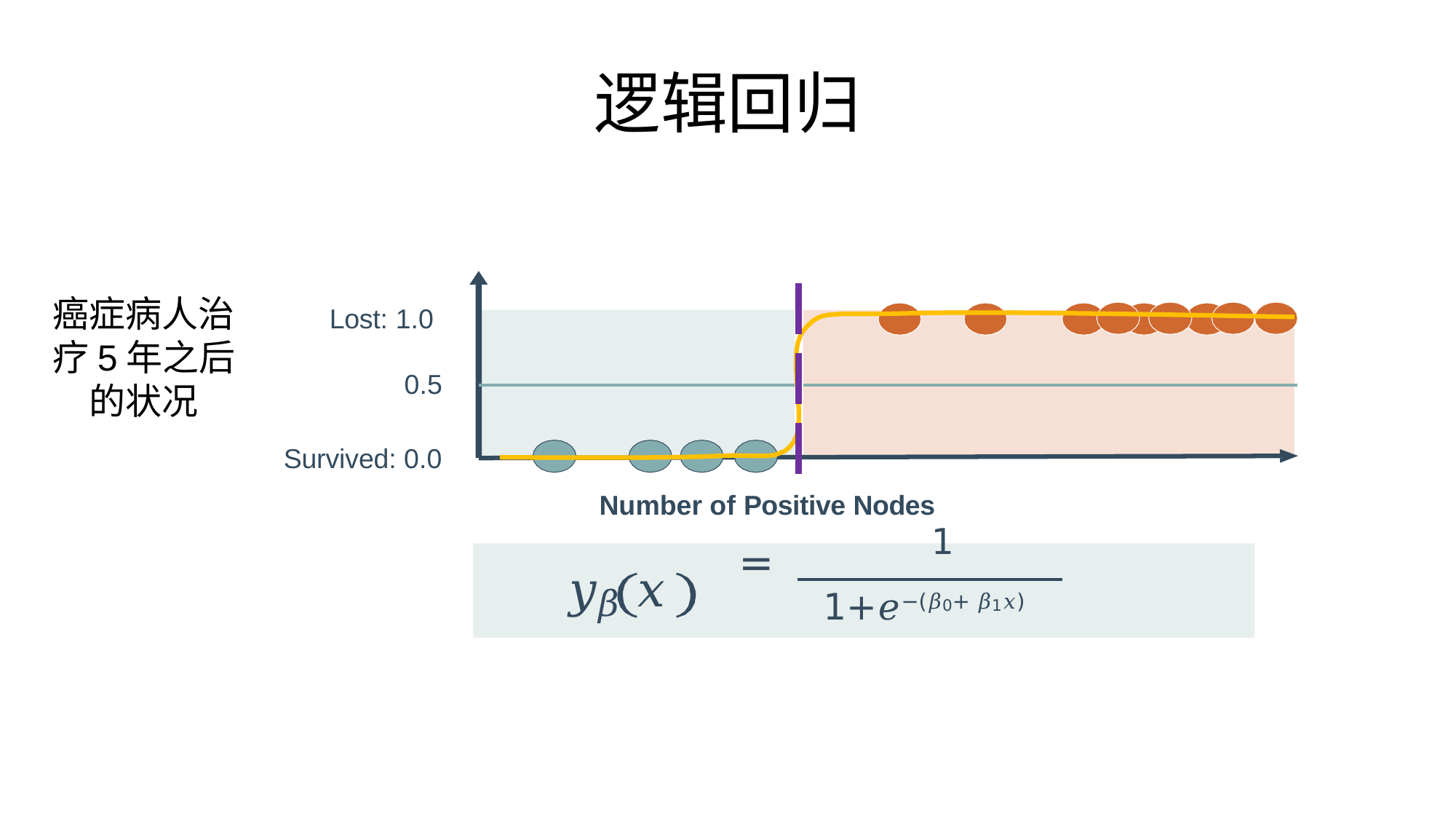

# 逻辑回归

癌症病人治疗5年之后的状况
Lost: 1.0

0.5

Survived: 0.0
Number of Positive Nodes

=	1
   1+𝑒−(𝛽0+ 𝛽1𝑥)

𝑦	𝑥

𝛽